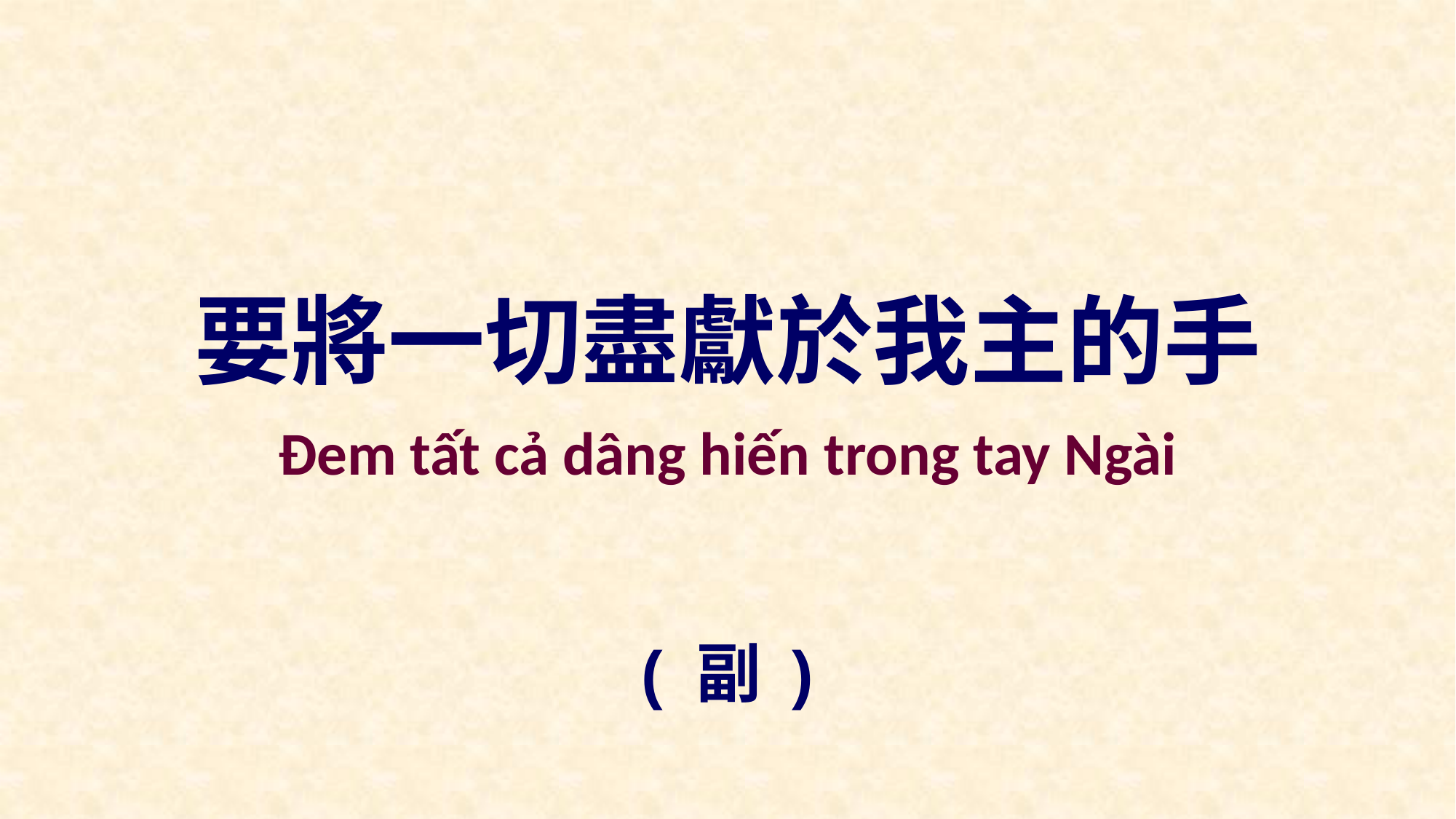

要將一切盡獻於我主的手
Đem tất cả dâng hiến trong tay Ngài
( 副 )